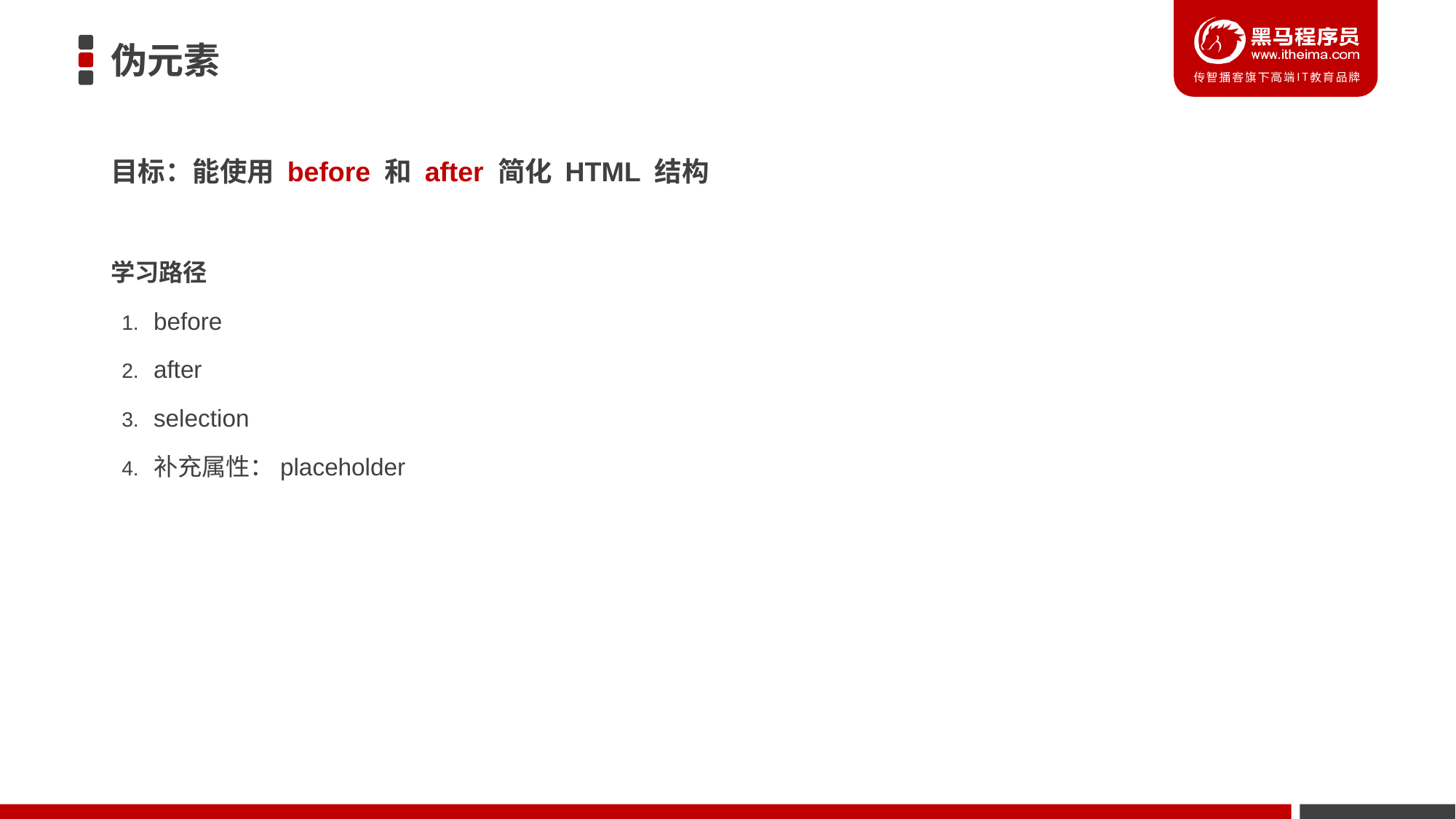

# 伪元素
目标：能使用 before 和 after 简化 HTML 结构
学习路径
before
after
selection
补充属性：placeholder